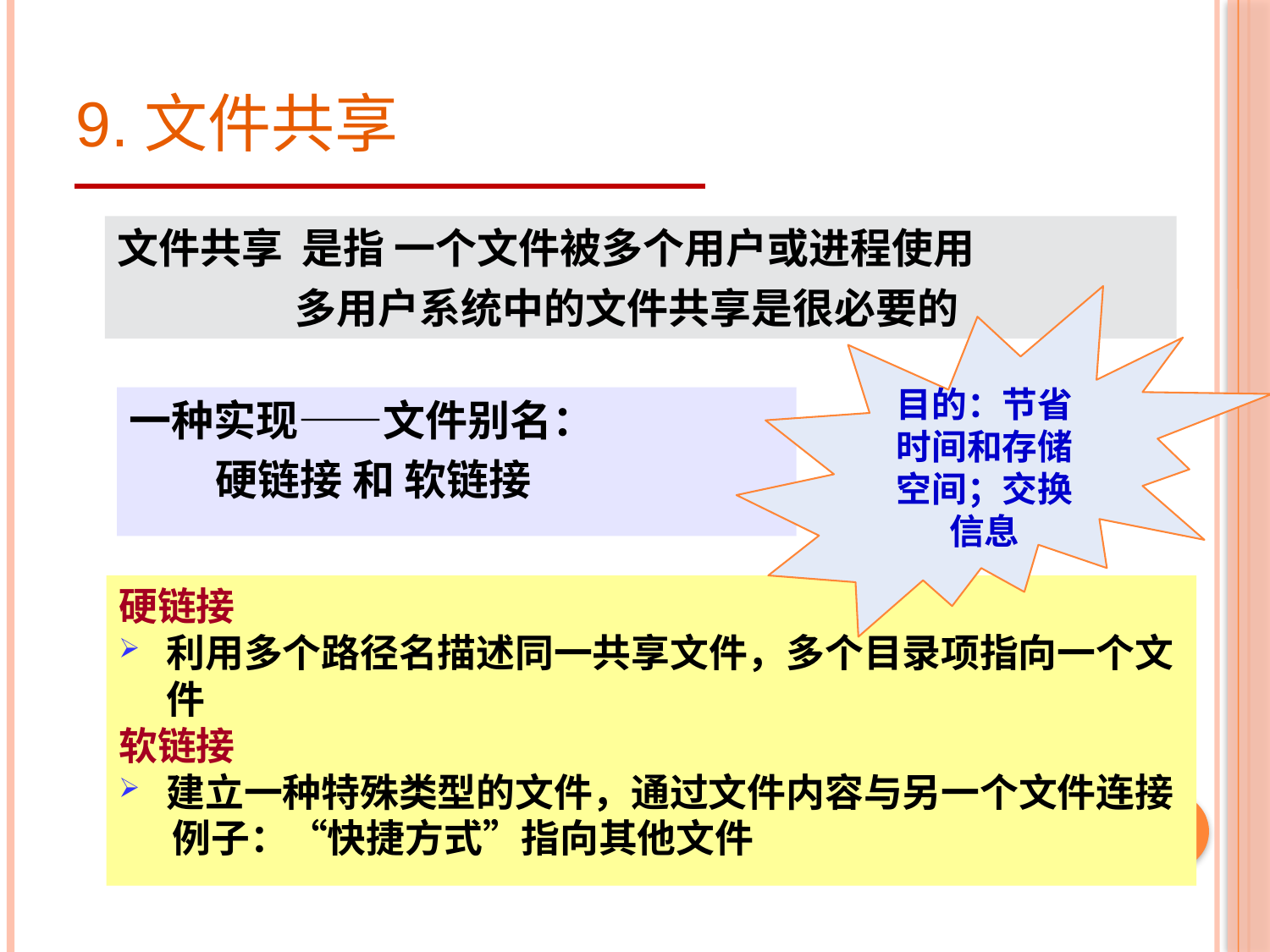

# 9.文件共享
文件共享  是指 一个文件被多个用户或进程使用
                  多用户系统中的文件共享是很必要的
目的：节省时间和存储空间；交换信息
一种实现——文件别名：
        硬链接 和 软链接
硬链接
利用多个路径名描述同一共享文件，多个目录项指向一个文件
软链接
建立一种特殊类型的文件，通过文件内容与另一个文件连接
     例子：“快捷方式”指向其他文件